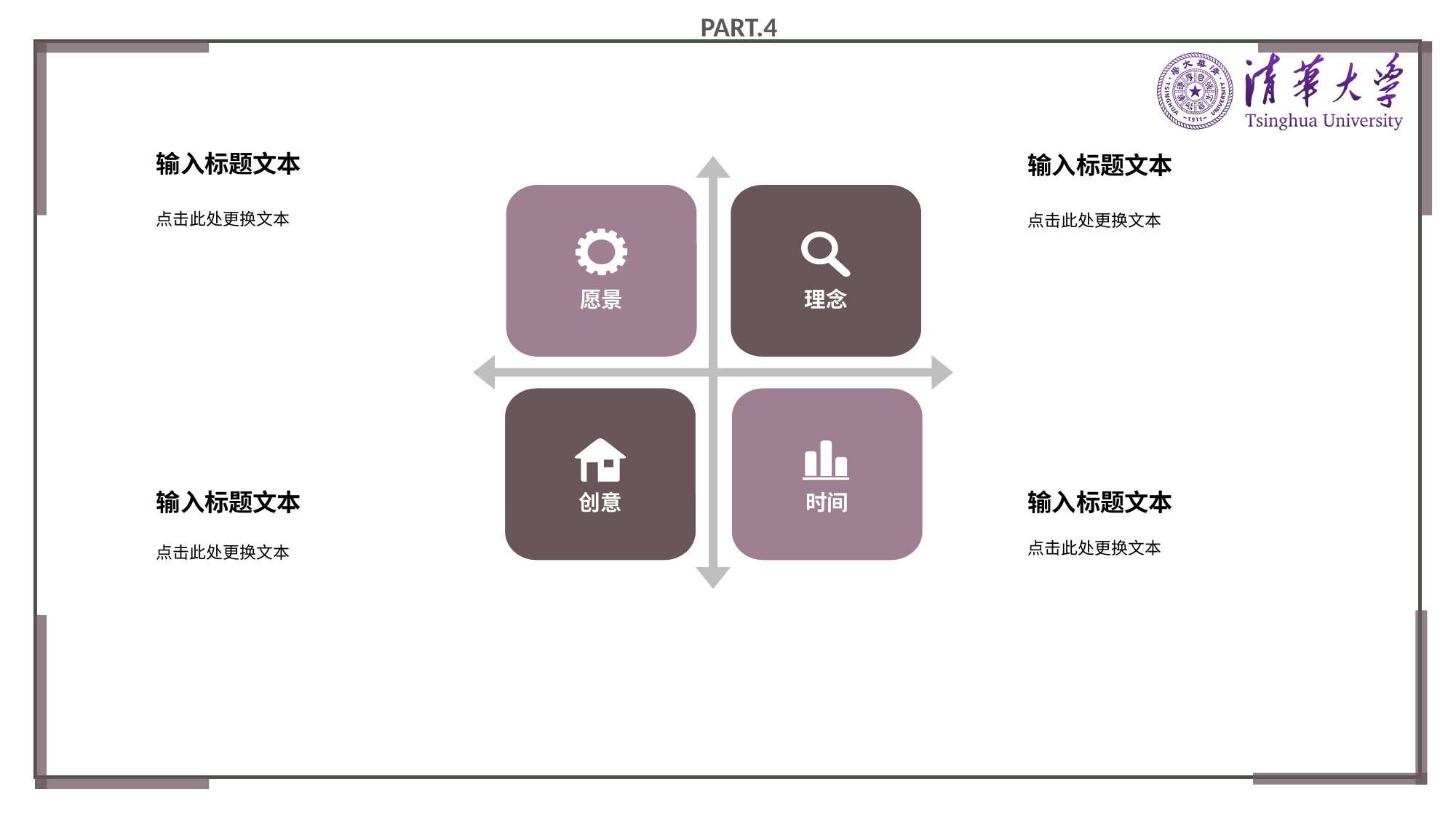

PART.4

输入标题文本
输入标题文本

愿景
理念

创意
时间

点击此处更换文本
点击此处更换文本
输入标题文本
输入标题文本
点击此处更换文本
点击此处更换文本